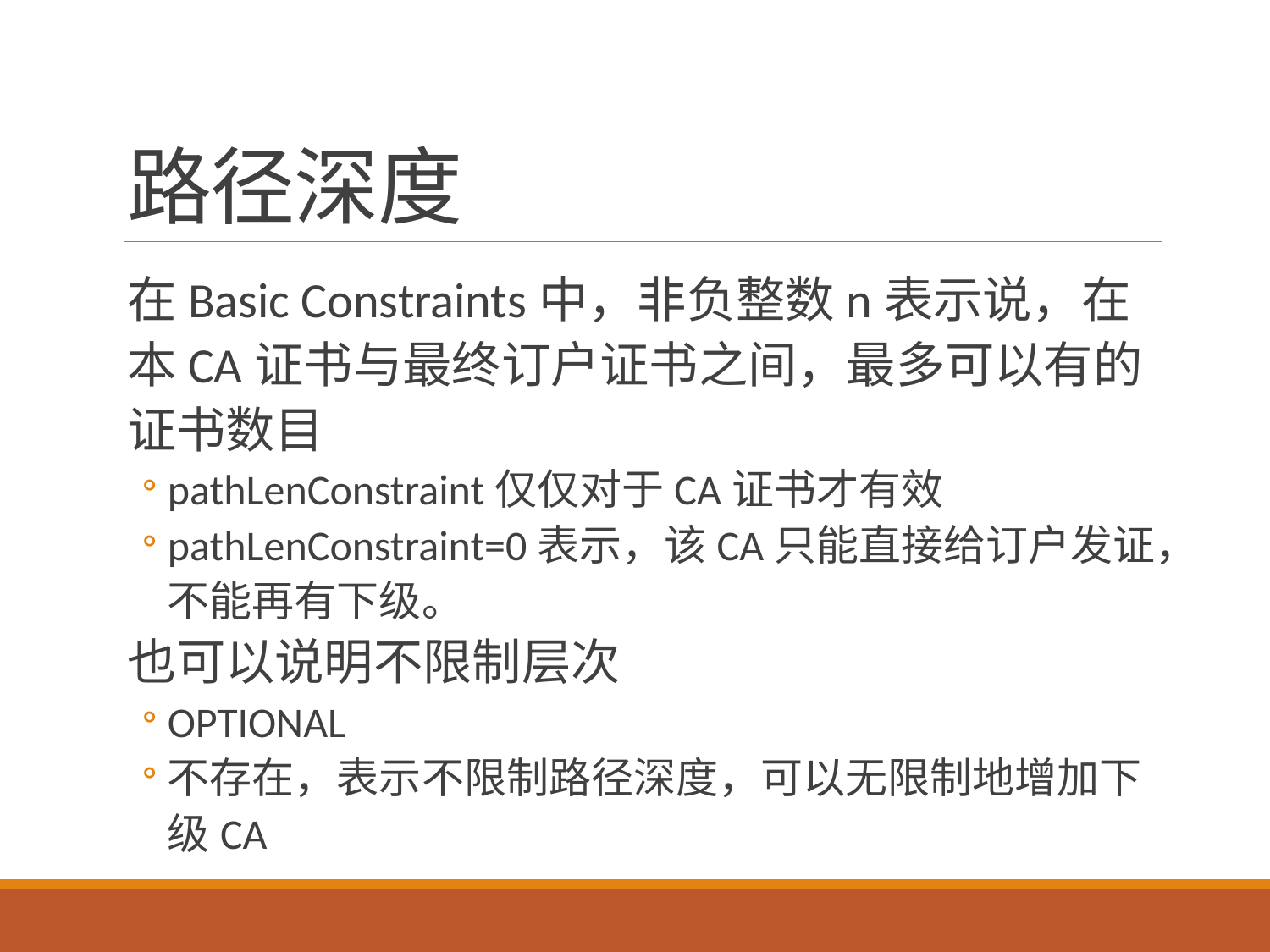

# 路径深度
在Basic Constraints中，非负整数n表示说，在本CA证书与最终订户证书之间，最多可以有的证书数目
pathLenConstraint仅仅对于CA证书才有效
pathLenConstraint=0表示，该CA只能直接给订户发证，不能再有下级。
也可以说明不限制层次
OPTIONAL
不存在，表示不限制路径深度，可以无限制地增加下级CA
20